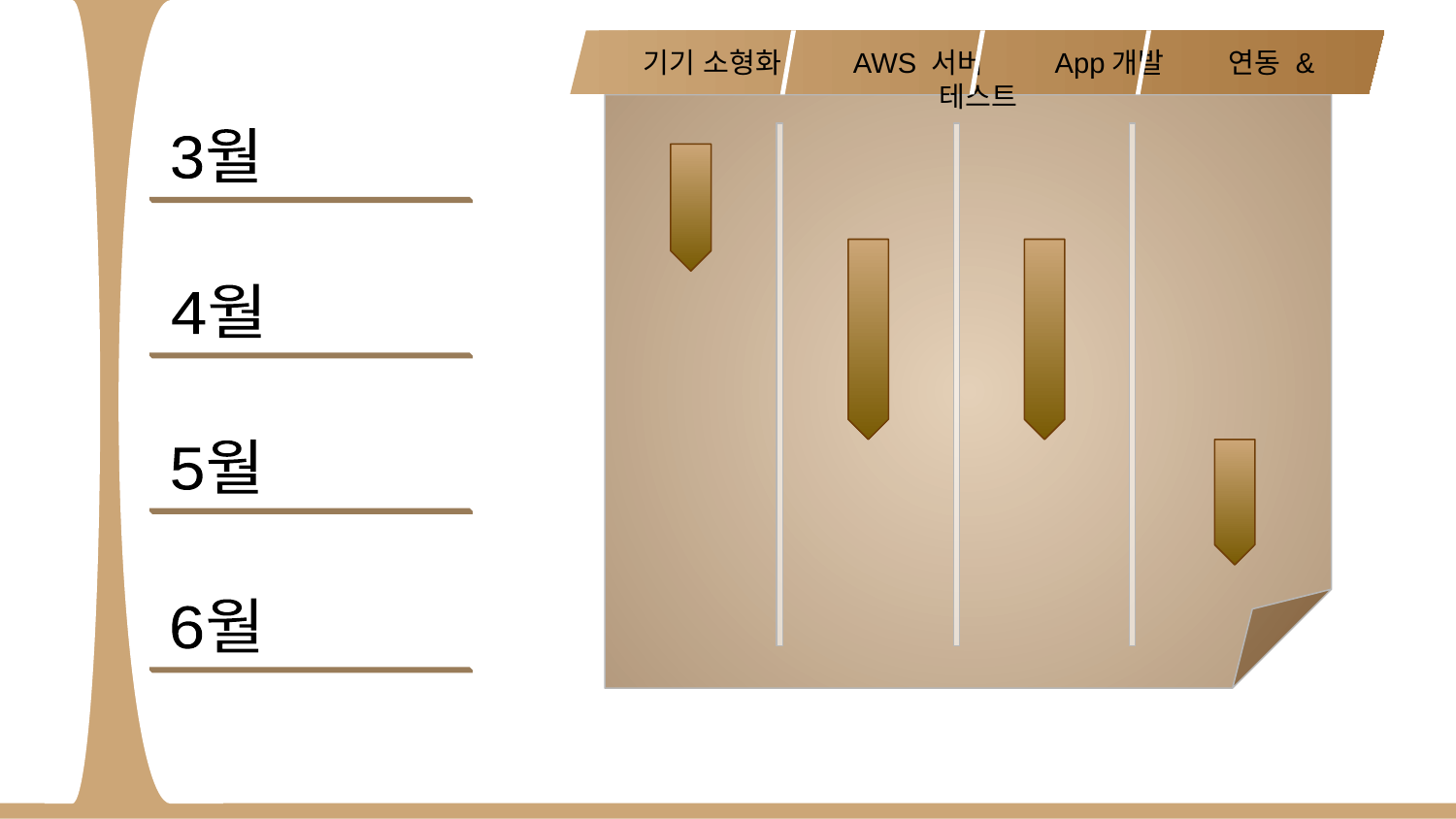

기기 소형화        AWS 서버        App개발        연동 & 테스트

3월

4월

5월

6월